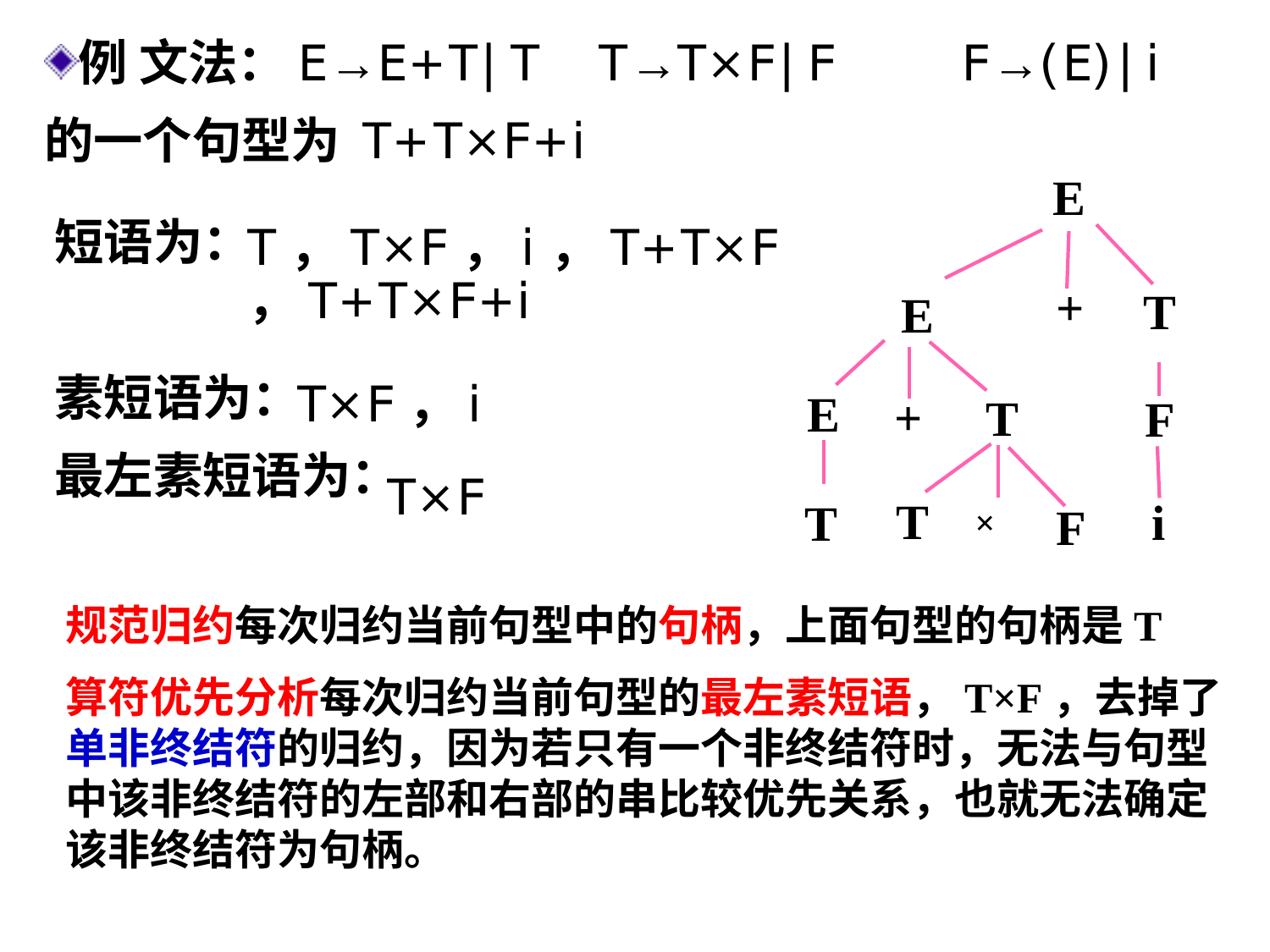

例 文法：E→E+T|T    T→T×F|F 	F→(E)|i
的一个句型为 T+T×F+i
E

+
T
E

E
+
T
F

T
i
T
F
×
短语为：

素短语为：
最左素短语为：
T，T×F，i，T+T×F，T+T×F+i
T×F，i
T×F

规范归约每次归约当前句型中的句柄，上面句型的句柄是T
算符优先分析每次归约当前句型的最左素短语，T×F，去掉了单非终结符的归约，因为若只有一个非终结符时，无法与句型中该非终结符的左部和右部的串比较优先关系，也就无法确定该非终结符为句柄。